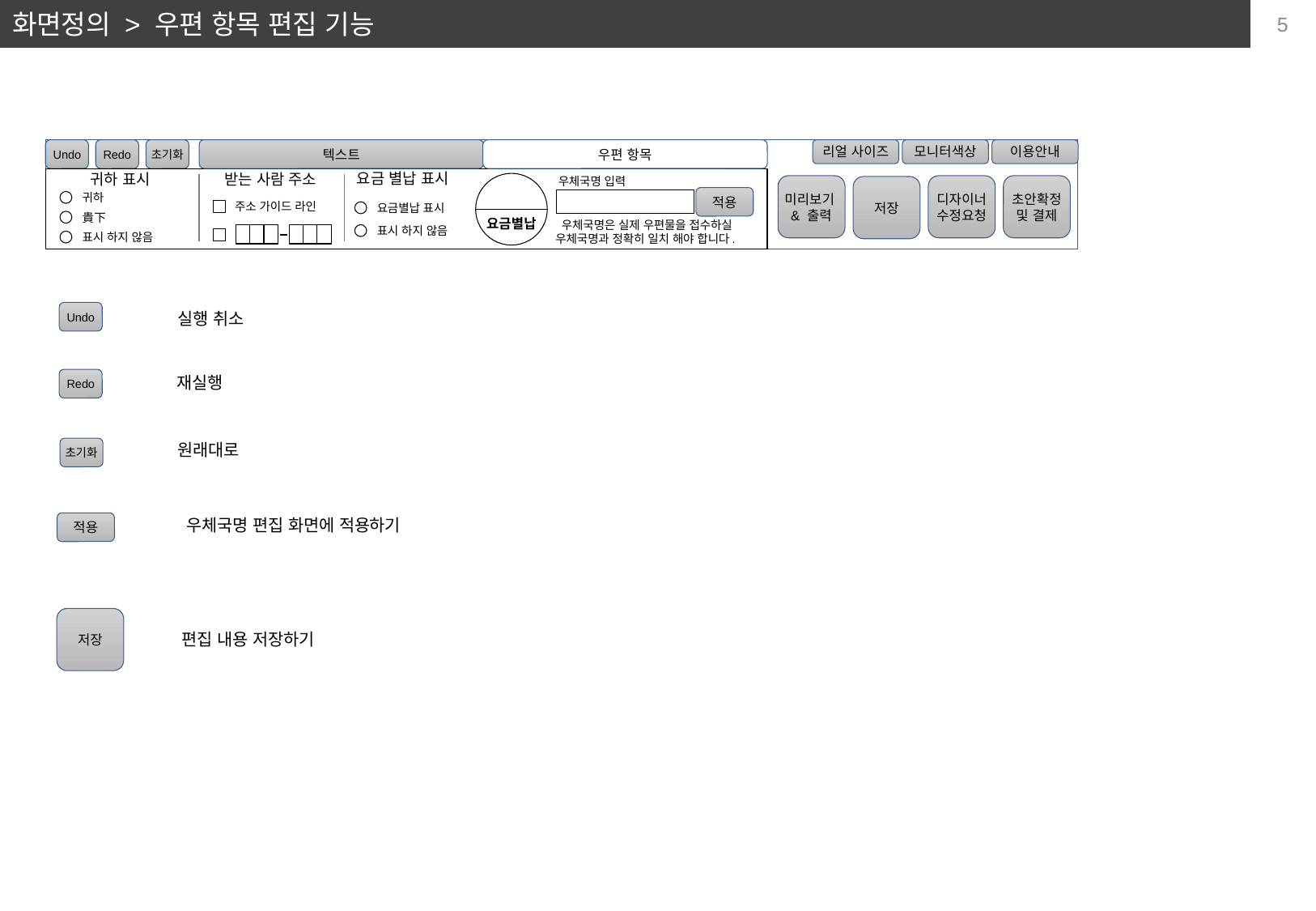

# 화면정의 > 우편 항목 편집 기능
5
우편 항목
텍스트
리얼 사이즈
모니터색상
이용안내

Undo
Redo
초기화
요금 별납 표시
귀하 표시
받는 사람 주소
 우체국명 입력

미리보기
& 출력
디자이너
수정요청
초안확정
및 결제
저장
귀하

적용

 주소 가이드 라인
요금별납 표시

貴下

요금별납
표시 하지 않음

 우체국명은 실제 우편물을 접수하실 우체국명과 정확히 일치 해야 합니다.
표시 하지 않음

Undo
실행 취소
재실행
Redo
원래대로
초기화
우체국명 편집 화면에 적용하기
적용
저장
편집 내용 저장하기